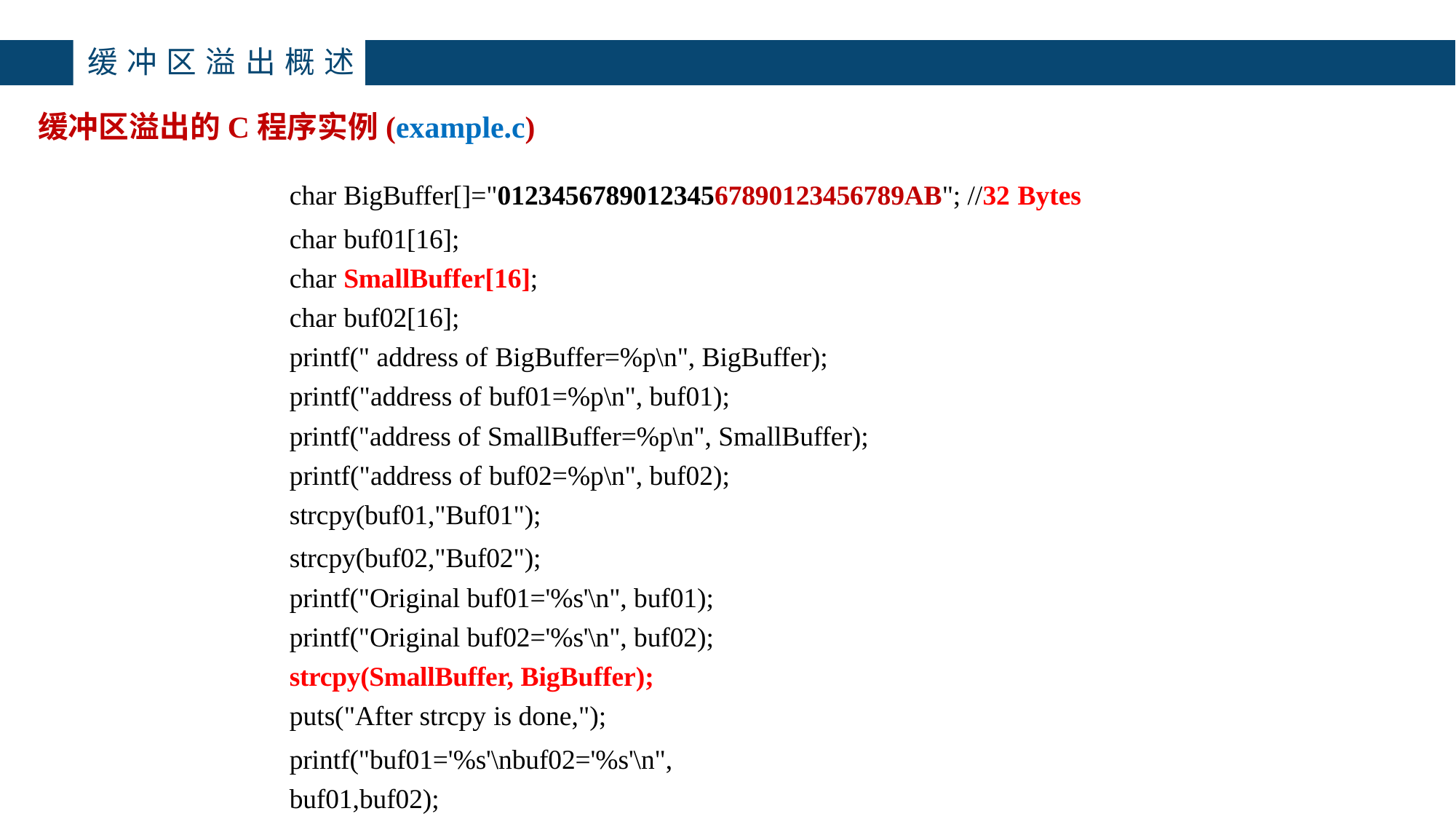

缓冲区溢出概述

# 缓冲区溢出的C程序实例(example.c)
char BigBuffer[]="012345678901234567890123456789AB"; //32 Bytes
char buf01[16];
char SmallBuffer[16];
char buf02[16];
printf(" address of BigBuffer=%p\n", BigBuffer);
printf("address of buf01=%p\n", buf01);
printf("address of SmallBuffer=%p\n", SmallBuffer);
printf("address of buf02=%p\n", buf02);  strcpy(buf01,"Buf01");
strcpy(buf02,"Buf02");
printf("Original buf01='%s'\n", buf01);  printf("Original buf02='%s'\n", buf02);  strcpy(SmallBuffer, BigBuffer);
puts("After strcpy is done,");
printf("buf01='%s'\nbuf02='%s'\n", buf01,buf02);